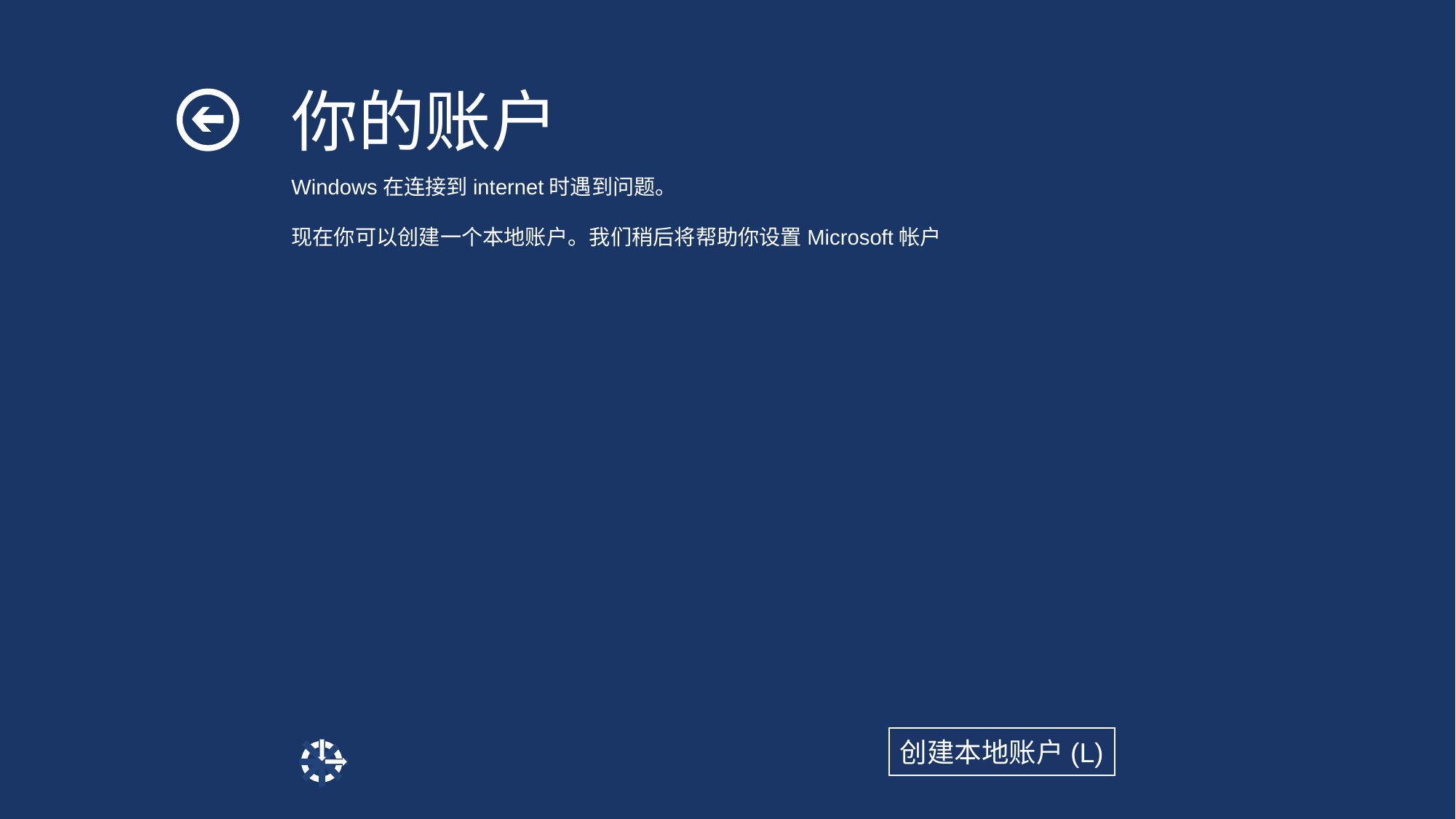

你的账户

Windows在连接到internet时遇到问题。

现在你可以创建一个本地账户。我们稍后将帮助你设置Microsoft帐户
示例：John
用户名(U)

密码(P)

重新输入密码(R)

密码提示(H)
创建本地账户(L)